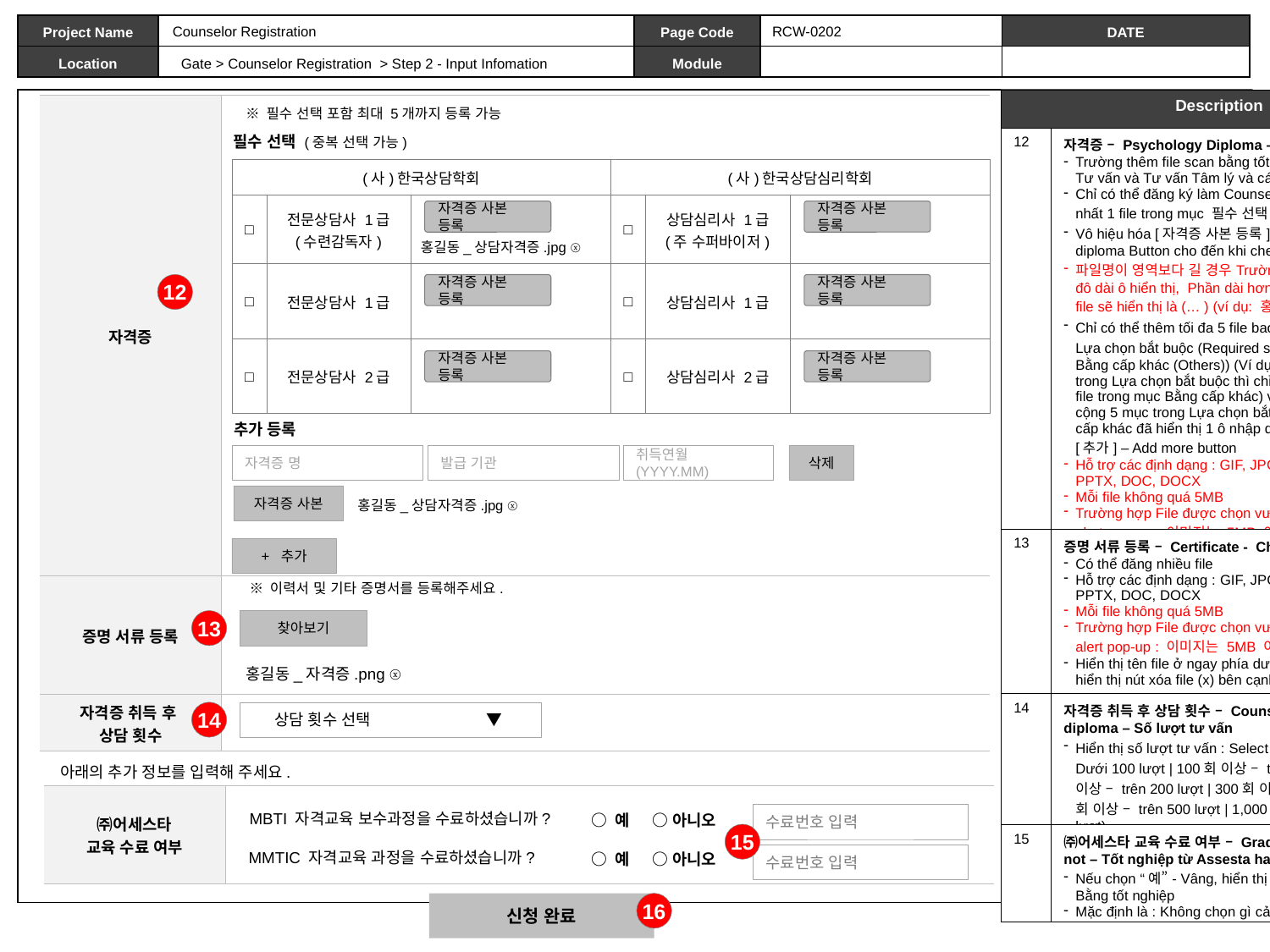

Counselor Registration
RCW-0202
Gate > Counselor Registration  > Step 2 - Input Infomation
| Description |  |
| --- | --- |
| 12 | 자격증 – Psychology Diploma – Bằng cấp Trường thêm file scan bằng tốt nghiệp (liên quan đến Tư vấn và Tư vấn Tâm lý và các loại bằng khác) Chỉ có thể đăng ký làm Counselor nếu check/đăng ít nhất 1 file trong mục 필수 선택 - Lựa chọn bắt buộc Vô hiệu hóa [자격증 사본 등록] – Attach scan file of diploma Button cho đến khi check chọn checkbox 파일명이 영역보다 길 경우Trường hợp tên file dài hơn đô dài ô hiển thị, Phần dài hơn ở phía trước định dạng file sẽ hiển thị là (… ) (ví dụ: 홍길동\_전문상담….jpg) Chỉ có thể thêm tối đa 5 file bao gồm cả (필수 선택 – Lựa chọn bắt buộc (Required selection)+ 추가 등록 – Bằng cấp khác (Others)) (Ví dụ : Nếu đã chọn 2 mục trong Lựa chọn bắt buộc thì chỉ có thểm thêm tối đa 3 file trong mục Bằng cấp khác) và Nếu đã chọn tổng cộng 5 mục trong Lựa chọn bắt buộc và ở phần Bằng cấp khác đã hiển thị 1 ô nhập dữ liệu thì vô hiệu hóa [추가] – Add more button Hỗ trợ các định dạng : GIF, JPG, PNG, PDF, PPT, PPTX, DOC, DOCX Mỗi file không quá 5MB Trường hợp File được chọn vượt quá 5MB, hiển thị alert pop-up : 이미지는 5MB 이하만 등록 가능합니다. |
| 13 | 증명 서류 등록 – Certificate - Chứng nhận Có thể đăng nhiều file Hỗ trợ các định dạng : GIF, JPG, PNG, PDF, PPT, PPTX, DOC, DOCX Mỗi file không quá 5MB Trường hợp File được chọn vượt quá 5MB, hiển thị alert pop-up : 이미지는 5MB 이하만 등록 가능합니다. Hiển thị tên file ở ngay phía dưới Attach file button và hiển thị nút xóa file (x) bên cạnh tên file |
| 14 | 자격증 취득 후 상담 횟수 – Counseling times after get diploma – Số lượt tư vấn Hiển thị số lượt tư vấn : Select box (100회 미만 – Dưới 100 lượt | 100회 이상 – trên 100 lượt | 200회 이상 – trên 200 lượt | 300회 이상 – trên 300 lượt | 500회 이상 – trên 500 lượt | 1,000회 이상 – trên 1000 lượt) |
| 15 | ㈜어세스타 교육 수료 여부 – Graduate from Assesta or not – Tốt nghiệp từ Assesta hay không? Nếu chọn “예”- Vâng, hiển thị trường nhập Mã Số Bằng tốt nghiệp Mặc định là : Không chọn gì cả |
| 자격증 |  |
| --- | --- |
| 증명 서류 등록 |  |
| 자격증 취득 후 상담 횟수 |  |
※ 필수 선택 포함 최대 5개까지 등록 가능
필수 선택 (중복 선택 가능)
| (사)한국상담학회 |  |  | (사)한국상담심리학회 |  |  |
| --- | --- | --- | --- | --- | --- |
| □ | 전문상담사 1급 (수련감독자) |  | □ | 상담심리사 1급 (주 수퍼바이저) |  |
| □ | 전문상담사 1급 |  | □ | 상담심리사 1급 |  |
| □ | 전문상담사 2급 |  | □ | 상담심리사 2급 |  |
자격증 사본 등록
자격증 사본 등록
홍길동_상담자격증.jpg ⓧ
12
자격증 사본 등록
자격증 사본 등록
자격증 사본 등록
자격증 사본 등록
추가 등록
자격증 명
발급 기관
취득연월(YYYY.MM)
삭제
자격증 사본
홍길동_상담자격증.jpg ⓧ
+  추가
※ 이력서 및 기타 증명서를 등록해주세요.
13
찾아보기
홍길동_자격증.png ⓧ
14
상담 횟수 선택                          ▼
아래의 추가 정보를 입력해 주세요.
| ㈜어세스타 교육 수료 여부 |  |
| --- | --- |
MBTI 자격교육 보수과정을 수료하셨습니까?
○ 예     ○ 아니오
수료번호 입력
11
15
MMTIC 자격교육 과정을 수료하셨습니까?
○ 예     ○ 아니오
수료번호 입력
신청 완료
16
19